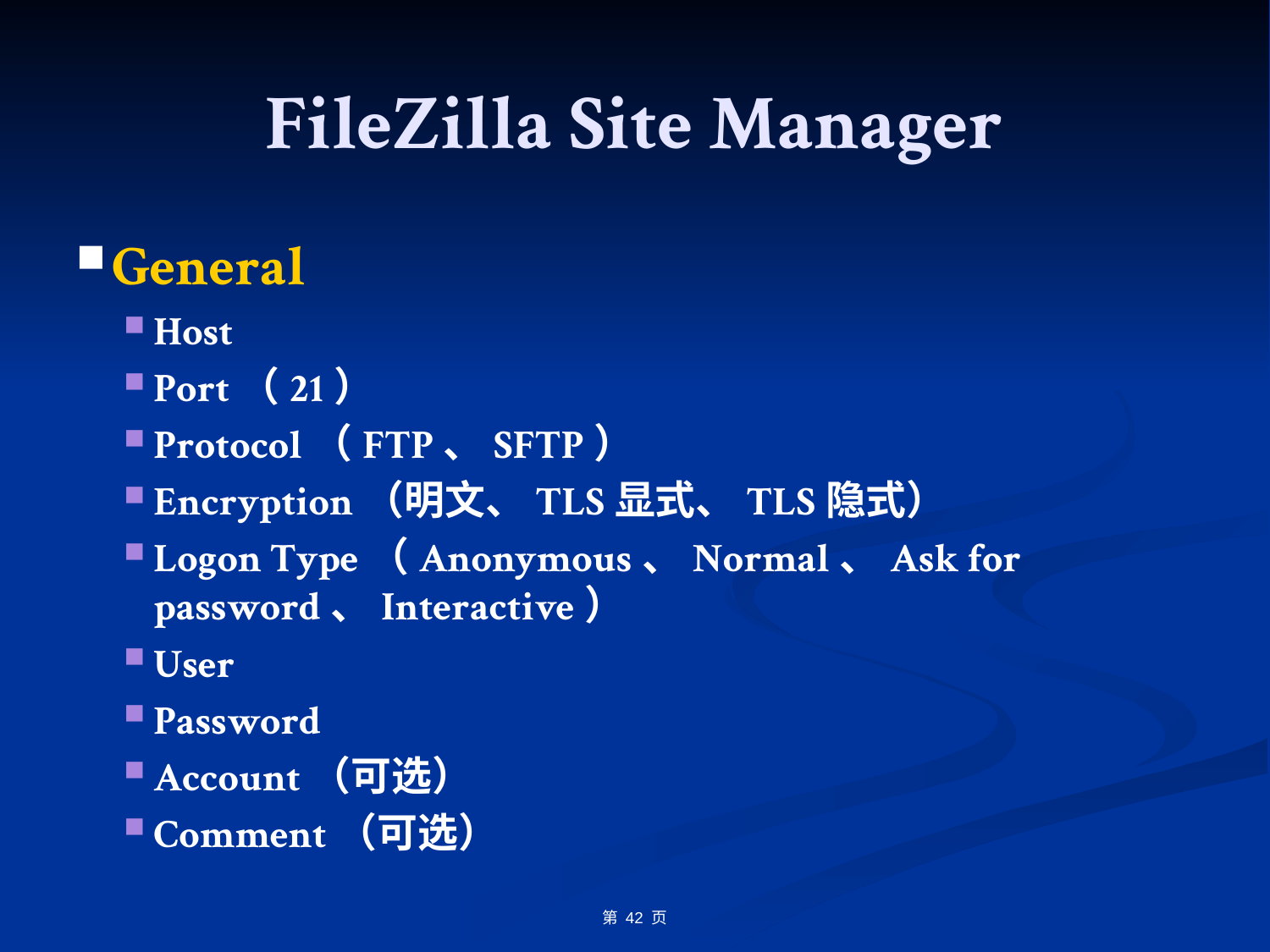

# FileZilla Site Manager
General
Host
Port（21）
Protocol（FTP、SFTP）
Encryption（明文、TLS显式、TLS隐式）
Logon Type（Anonymous、Normal、Ask for password、Interactive）
User
Password
Account（可选）
Comment（可选）
第 42 页